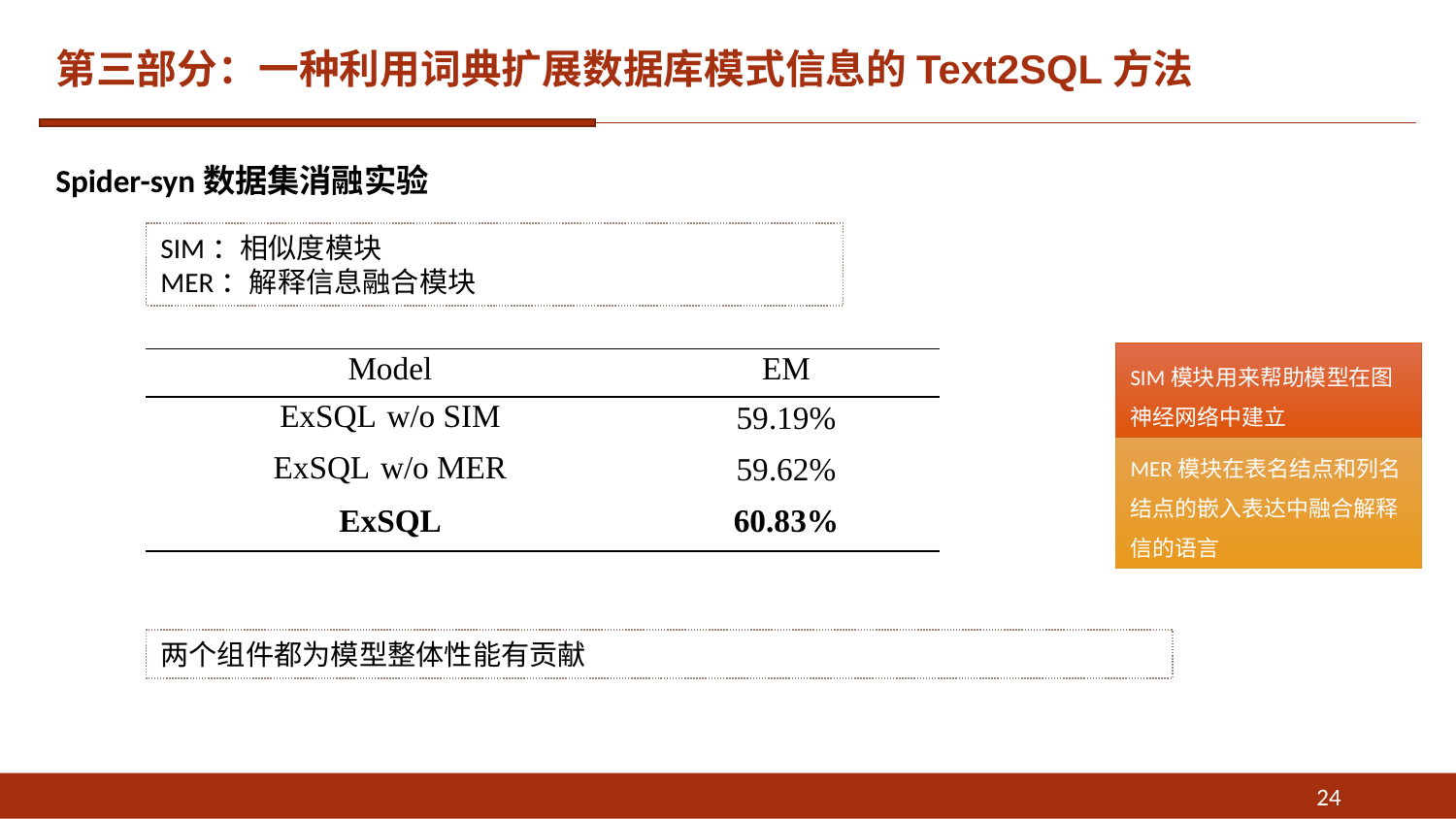

# 第三部分：一种利用词典扩展数据库模式信息的Text2SQL方法
Spider-syn数据集消融实验
SIM：相似度模块
MER：解释信息融合模块
|  |  |
| --- | --- |
| Model | EM |
| ExSQL w/o SIM | 59.19% |
| ExSQL w/o MER | 59.62% |
| ExSQL | 60.83% |
|  |  |
SIM模块用来帮助模型在图神经网络中建立
MER模块在表名结点和列名结点的嵌入表达中融合解释信的语言
两个组件都为模型整体性能有贡献
24